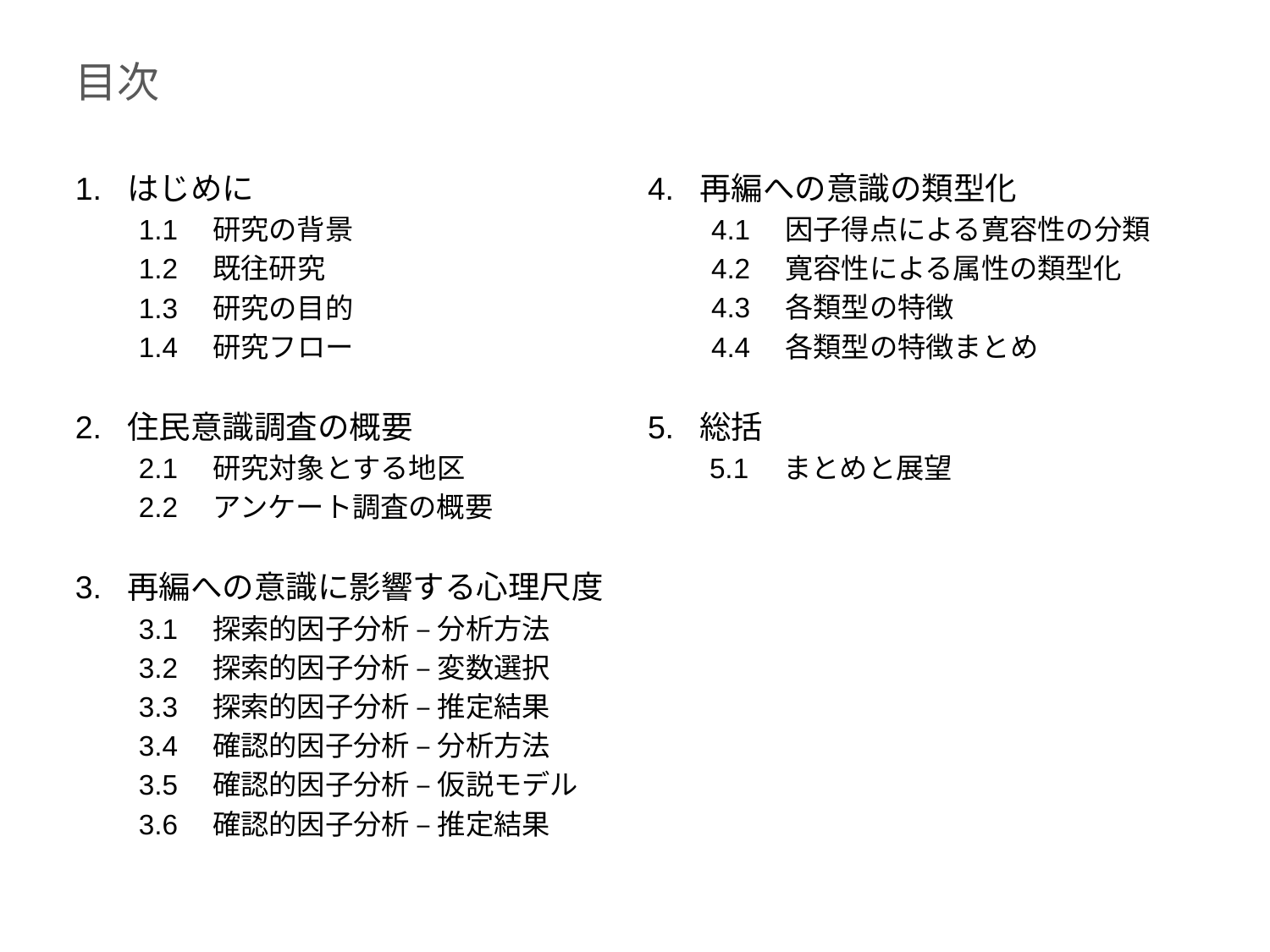

# 目次
1.  はじめに
1.1　研究の背景
1.2　既往研究
1.3　研究の目的
1.4　研究フロー

2.  住民意識調査の概要
2.1　研究対象とする地区
2.2　アンケート調査の概要

3.  再編への意識に影響する心理尺度
3.1　探索的因子分析 – 分析方法
3.2　探索的因子分析 – 変数選択
3.3　探索的因子分析 – 推定結果
3.4　確認的因子分析 – 分析方法
3.5　確認的因子分析 – 仮説モデル
3.6　確認的因子分析 – 推定結果

4.  再編への意識の類型化
4.1　因子得点による寛容性の分類
4.2　寛容性による属性の類型化
4.3　各類型の特徴
4.4　各類型の特徴まとめ

5.  総括
5.1　まとめと展望